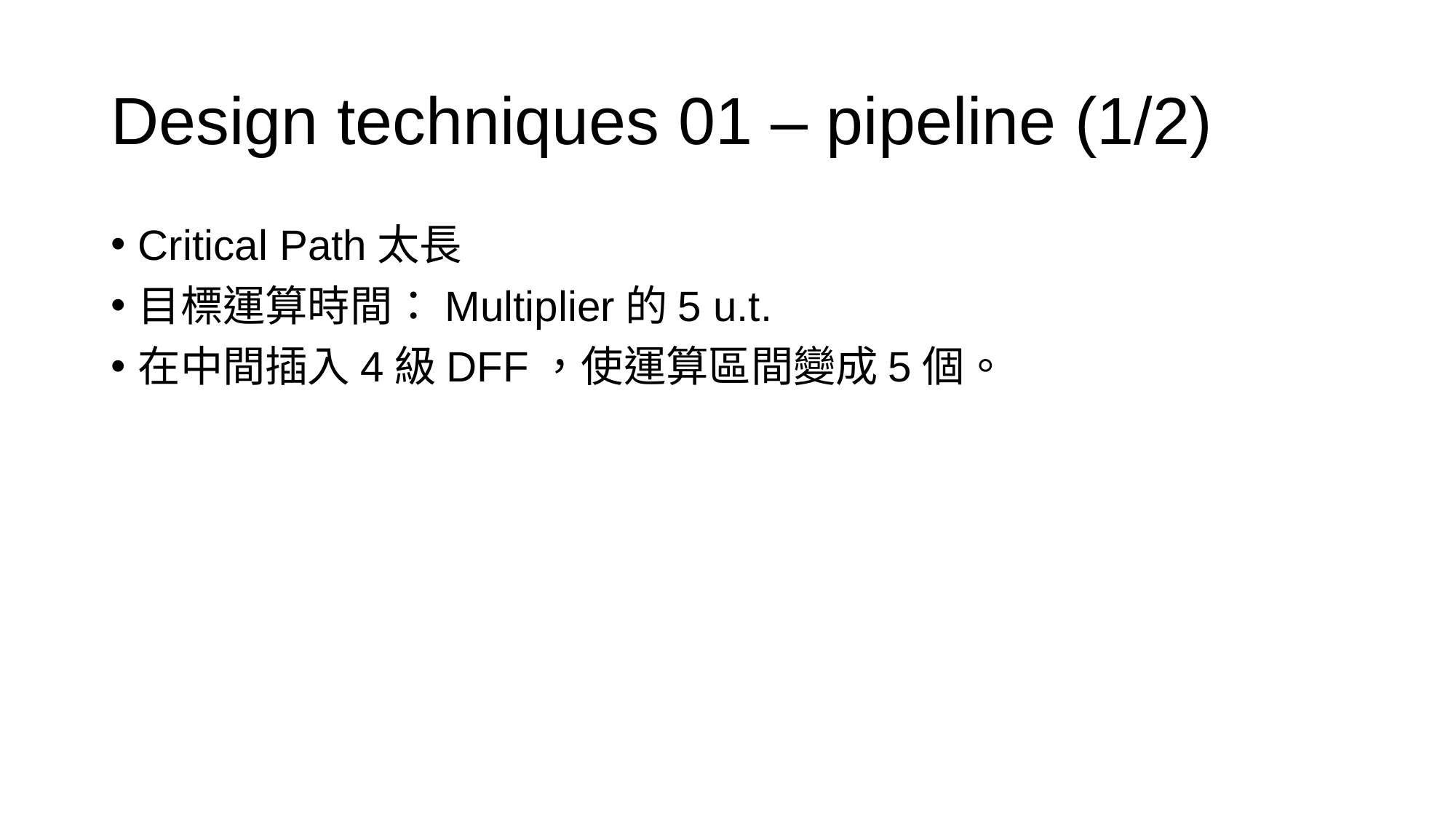

# Design techniques 01 – pipeline (1/2)
Critical Path太長
目標運算時間：Multiplier的5 u.t.
在中間插入4級DFF，使運算區間變成5個。